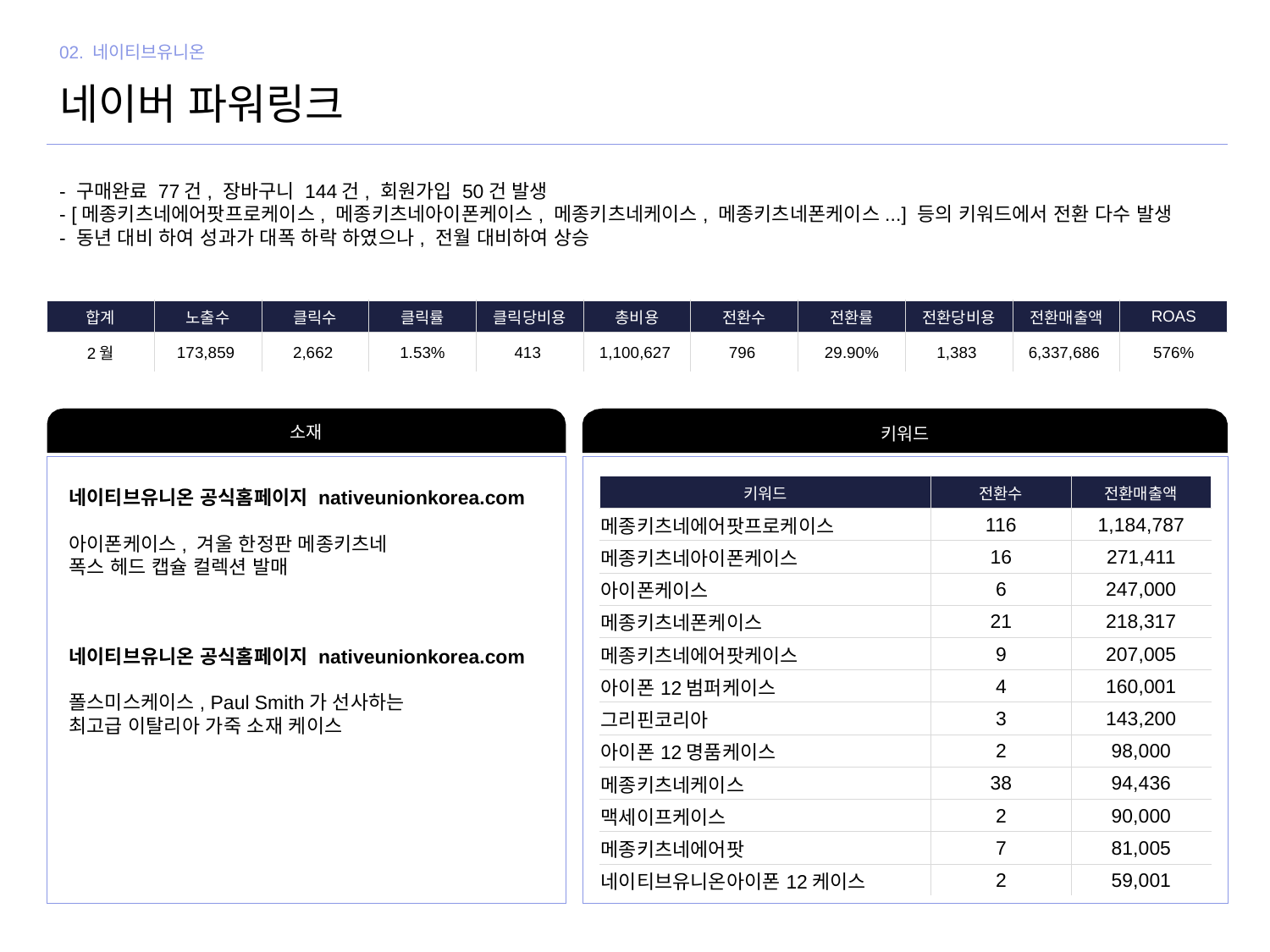

02. 네이티브유니온
네이버 파워링크

- 구매완료 77건, 장바구니 144건, 회원가입 50건 발생
- [메종키츠네에어팟프로케이스, 메종키츠네아이폰케이스, 메종키츠네케이스, 메종키츠네폰케이스...] 등의 키워드에서 전환 다수 발생
- 동년 대비 하여 성과가 대폭 하락 하였으나, 전월 대비하여 상승
| 합계 | 노출수 | 클릭수 | 클릭률 | 클릭당비용 | 총비용 | 전환수 | 전환률 | 전환당비용 | 전환매출액 | ROAS |
| --- | --- | --- | --- | --- | --- | --- | --- | --- | --- | --- |
| 2월 | 173,859 | 2,662 | 1.53% | 413 | 1,100,627 | 796 | 29.90% | 1,383 | 6,337,686 | 576% |

소재
키워드

| 키워드 | 전환수 | 전환매출액 |
| --- | --- | --- |
| 메종키츠네에어팟프로케이스 | 116 | 1,184,787 |
| 메종키츠네아이폰케이스 | 16 | 271,411 |
| 아이폰케이스 | 6 | 247,000 |
| 메종키츠네폰케이스 | 21 | 218,317 |
| 메종키츠네에어팟케이스 | 9 | 207,005 |
| 아이폰12범퍼케이스 | 4 | 160,001 |
| 그리핀코리아 | 3 | 143,200 |
| 아이폰12명품케이스 | 2 | 98,000 |
| 메종키츠네케이스 | 38 | 94,436 |
| 맥세이프케이스 | 2 | 90,000 |
| 메종키츠네에어팟 | 7 | 81,005 |
| 네이티브유니온아이폰12케이스 | 2 | 59,001 |
네이티브유니온 공식홈페이지 nativeunionkorea.com

아이폰케이스, 겨울 한정판 메종키츠네
폭스 헤드 캡슐 컬렉션 발매
네이티브유니온 공식홈페이지 nativeunionkorea.com

폴스미스케이스, Paul Smith가 선사하는
최고급 이탈리아 가죽 소재 케이스